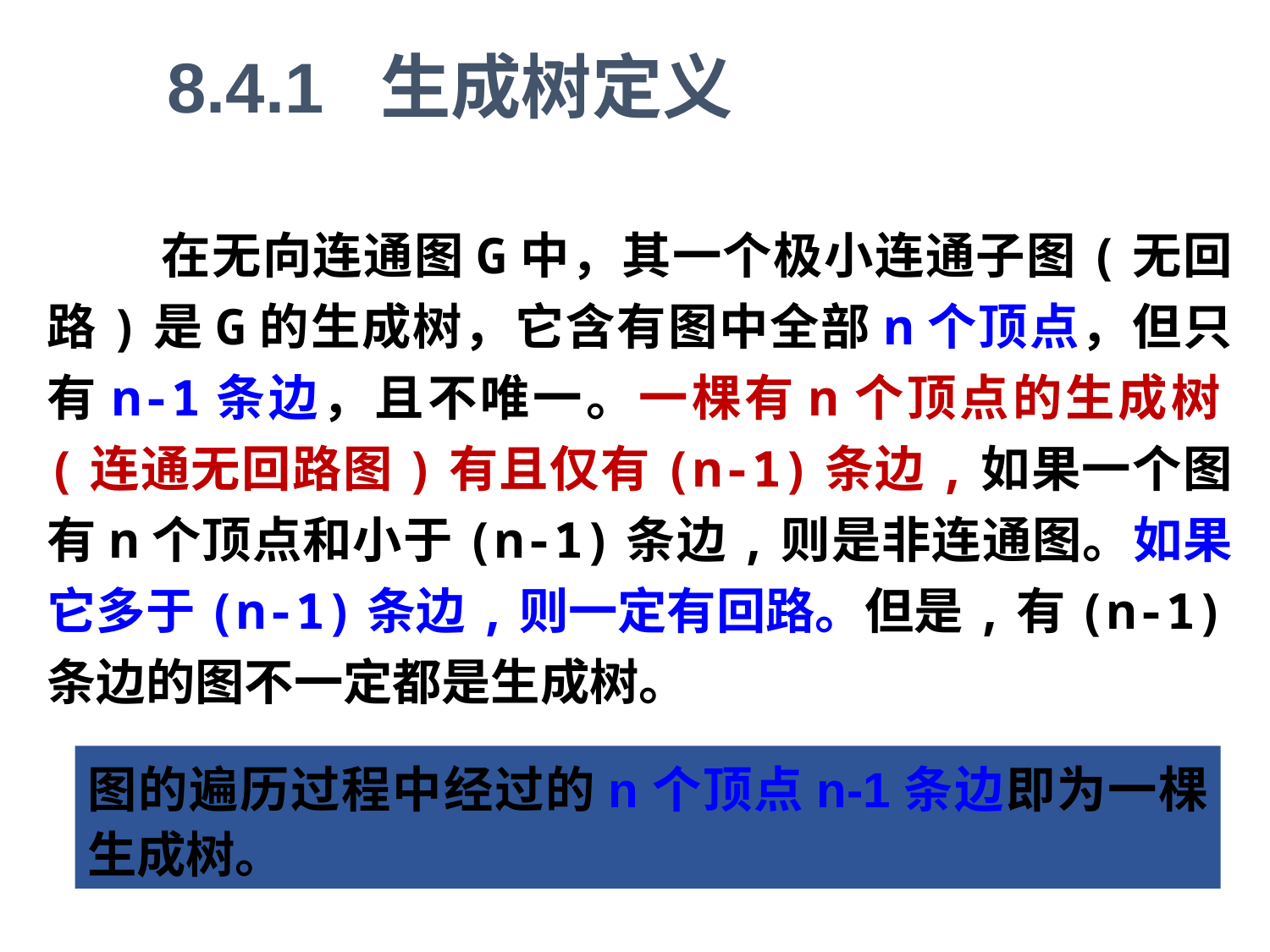

8.4.1  生成树定义
   在无向连通图G中，其一个极小连通子图(无回路)是G的生成树，它含有图中全部n个顶点，但只有n-1条边，且不唯一。一棵有n个顶点的生成树(连通无回路图)有且仅有(n-1)条边,如果一个图有n个顶点和小于(n-1)条边,则是非连通图。如果它多于(n-1)条边,则一定有回路。但是,有(n-1)条边的图不一定都是生成树。
图的遍历过程中经过的n个顶点n-1条边即为一棵生成树。